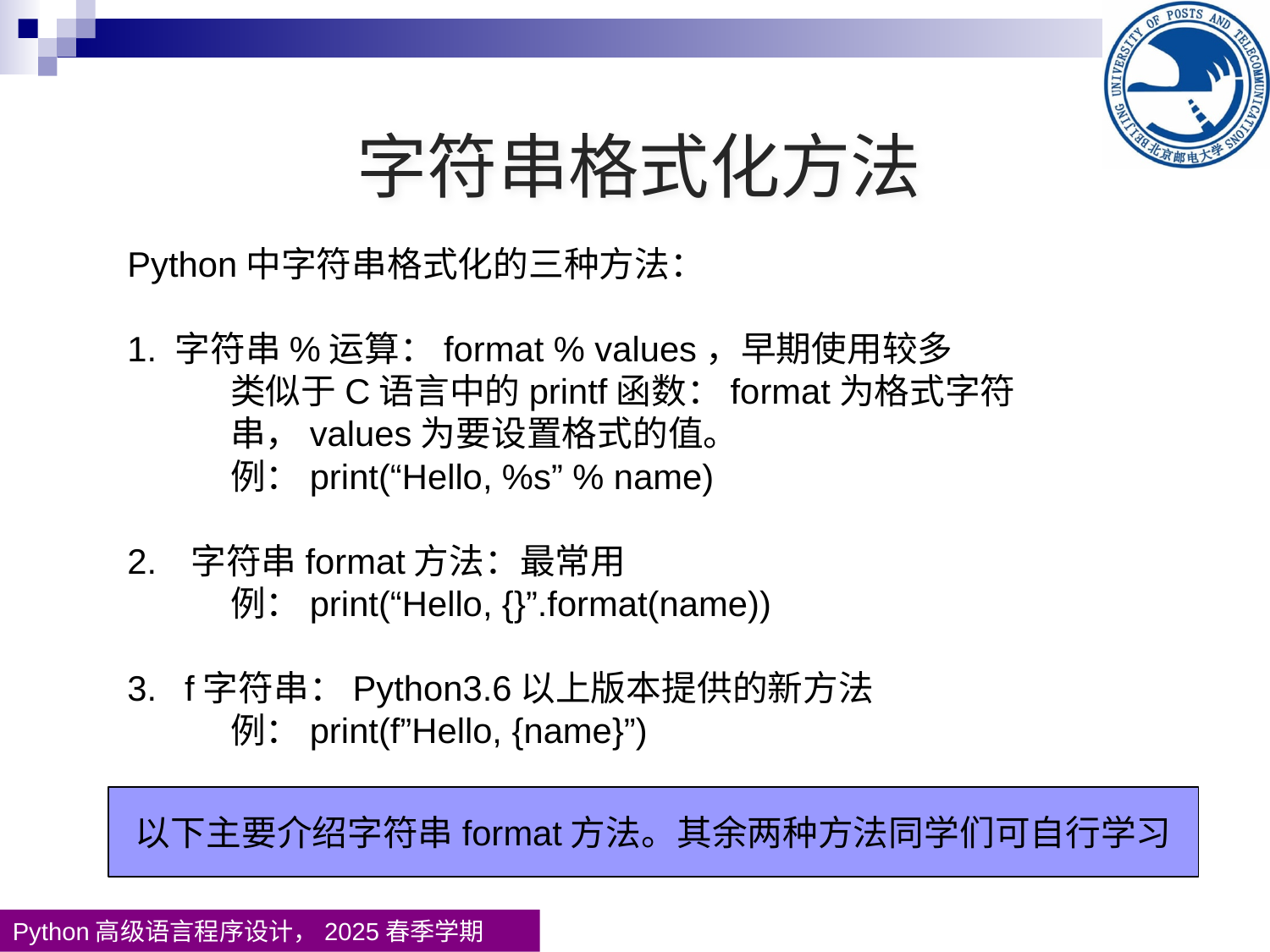

字符串格式化方法
Python中字符串格式化的三种方法：

字符串%运算：format % values，早期使用较多
类似于C语言中的printf函数：format为格式字符串，values为要设置格式的值。
例：print(“Hello, %s” % name)

字符串format方法：最常用
例：print(“Hello, {}”.format(name))

 f字符串：Python3.6以上版本提供的新方法
例：print(f”Hello, {name}”)

以下主要介绍字符串format方法。其余两种方法同学们可自行学习